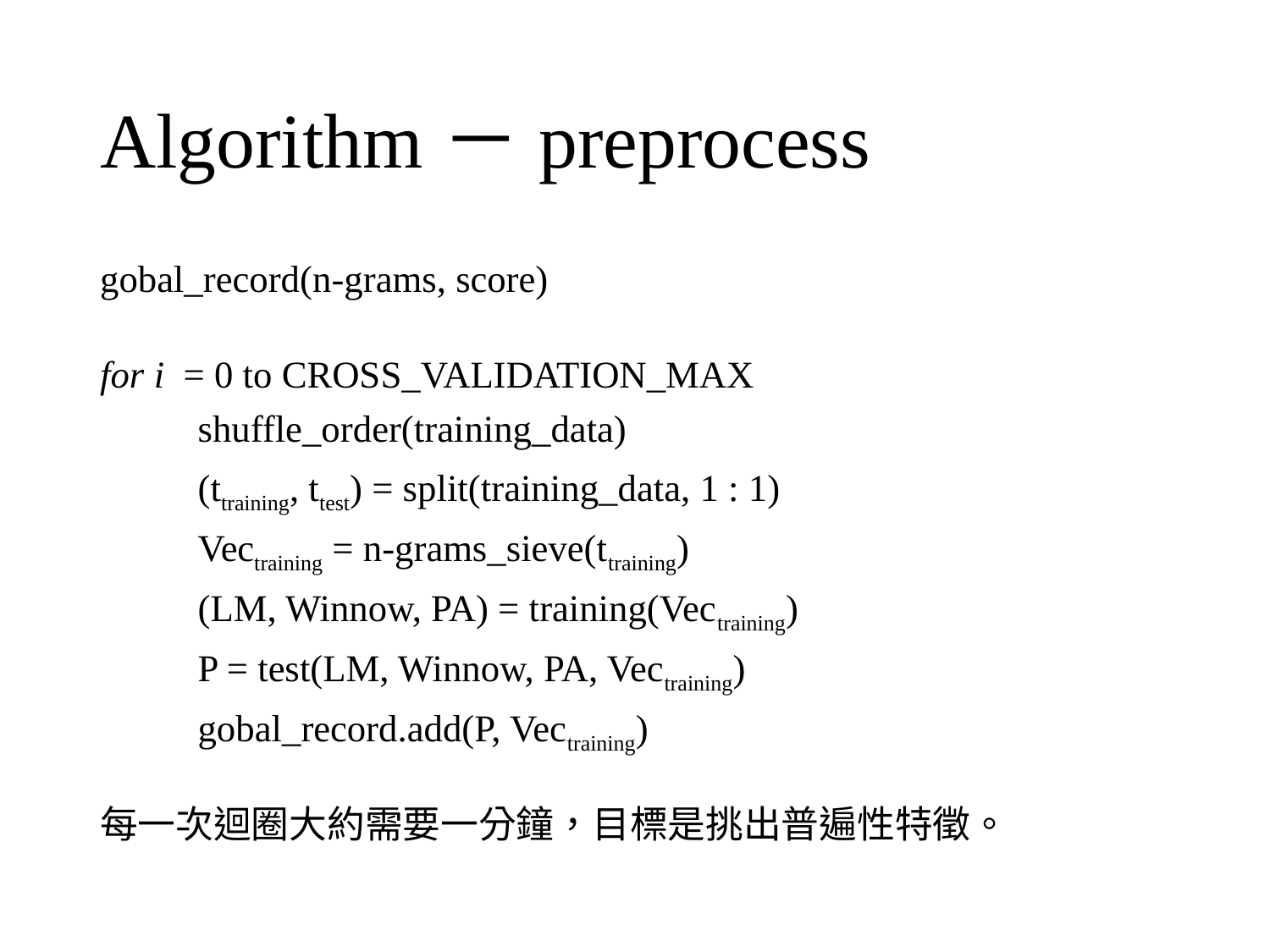

# Algorithm－preprocess
gobal_record(n-grams, score)
for i  = 0 to CROSS_VALIDATION_MAX
	shuffle_order(training_data)
	(ttraining, ttest) = split(training_data, 1 : 1)
	Vectraining = n-grams_sieve(ttraining)
	(LM, Winnow, PA) = training(Vectraining)
	P = test(LM, Winnow, PA, Vectraining)
	gobal_record.add(P, Vectraining)
每一次迴圈大約需要一分鐘，目標是挑出普遍性特徵。